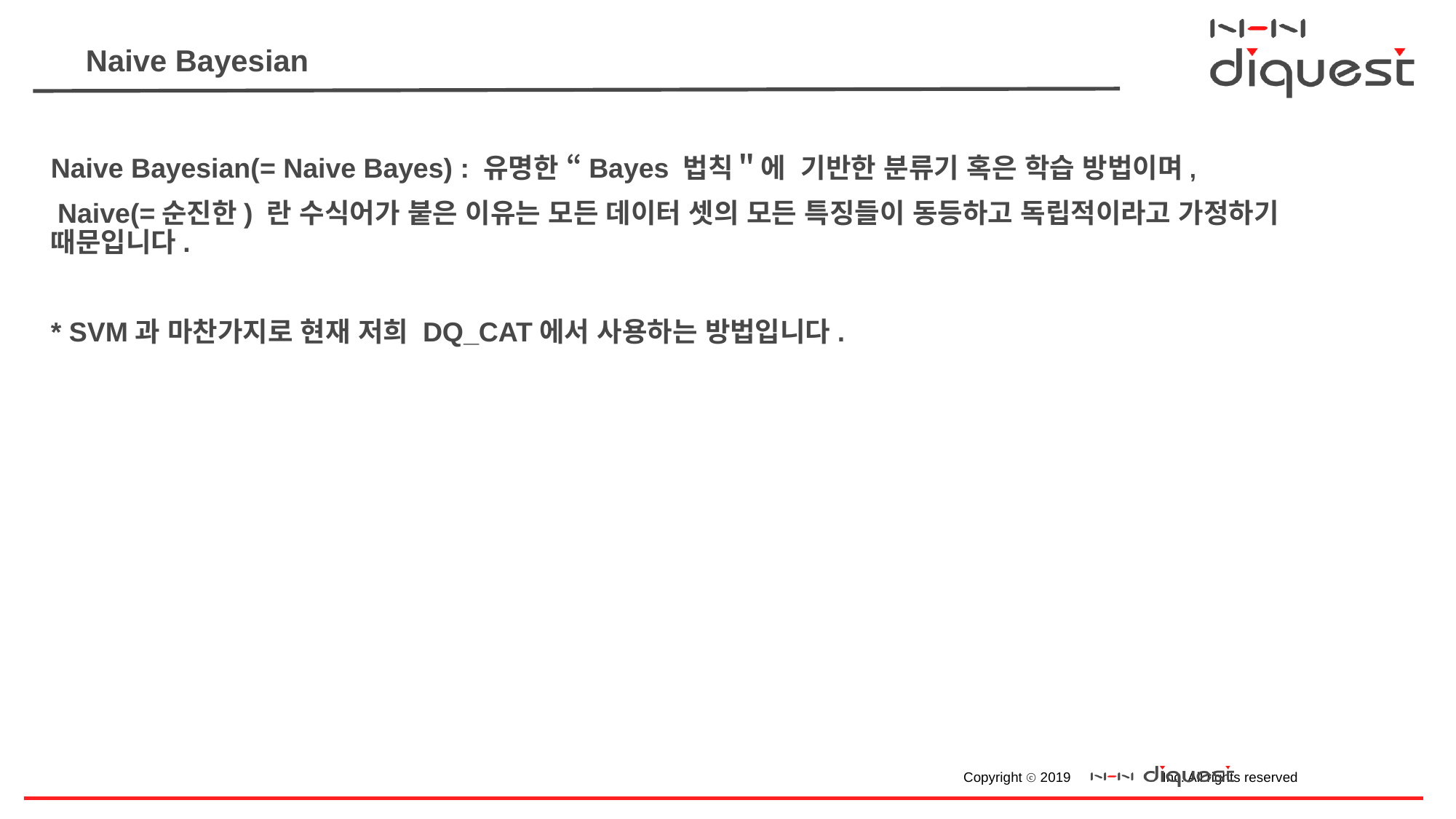

# Naive Bayesian
Naive Bayesian(= Naive Bayes) : 유명한 “Bayes 법칙＂에  기반한 분류기 혹은 학습 방법이며,
 Naive(=순진한) 란 수식어가 붙은 이유는 모든 데이터 셋의 모든 특징들이 동등하고 독립적이라고 가정하기 때문입니다.

* SVM과 마찬가지로 현재 저희 DQ_CAT에서 사용하는 방법입니다.